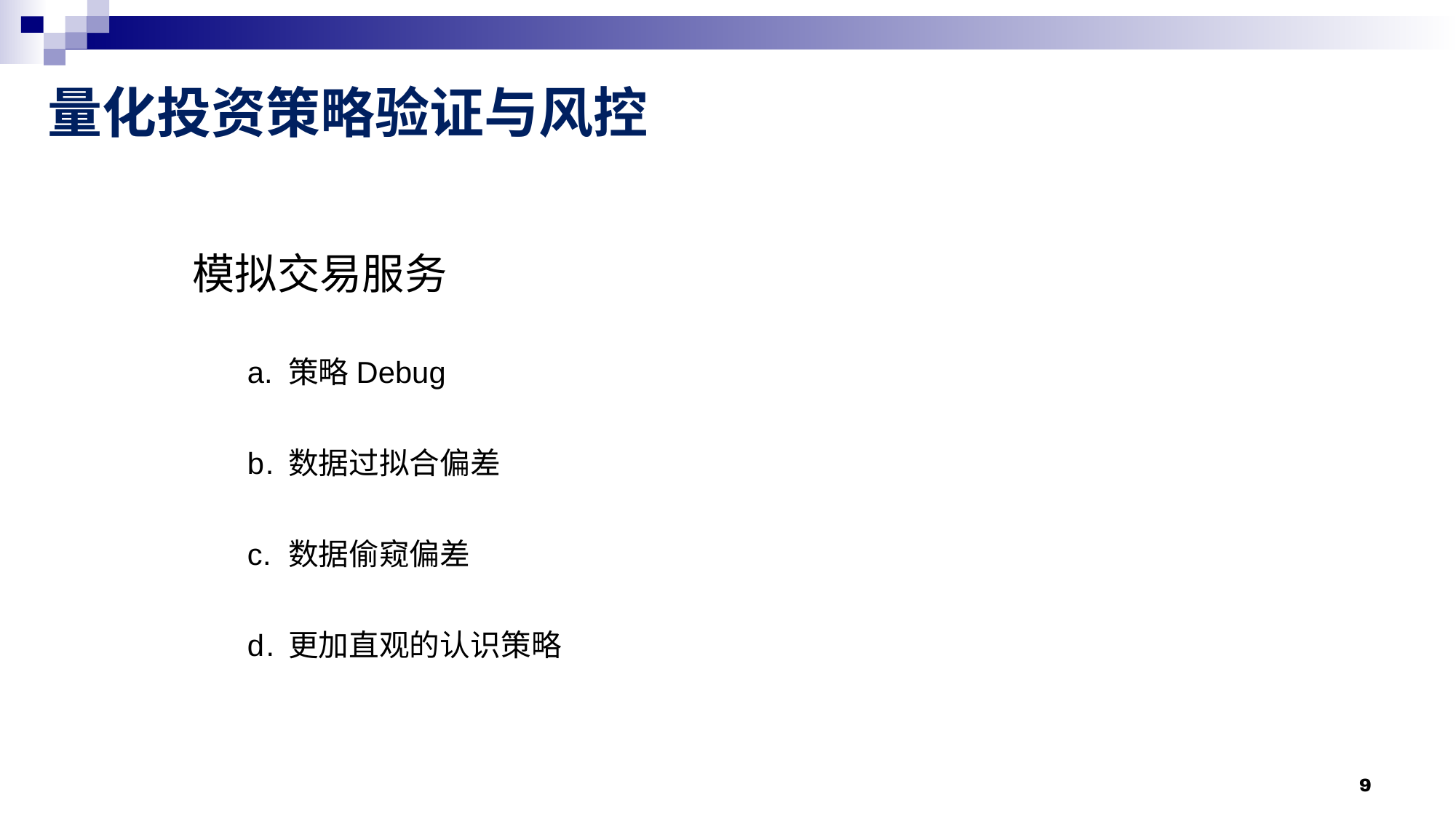

量化投资策略验证与风控
模拟交易服务
策略Debug
数据过拟合偏差
数据偷窥偏差
更加直观的认识策略
9